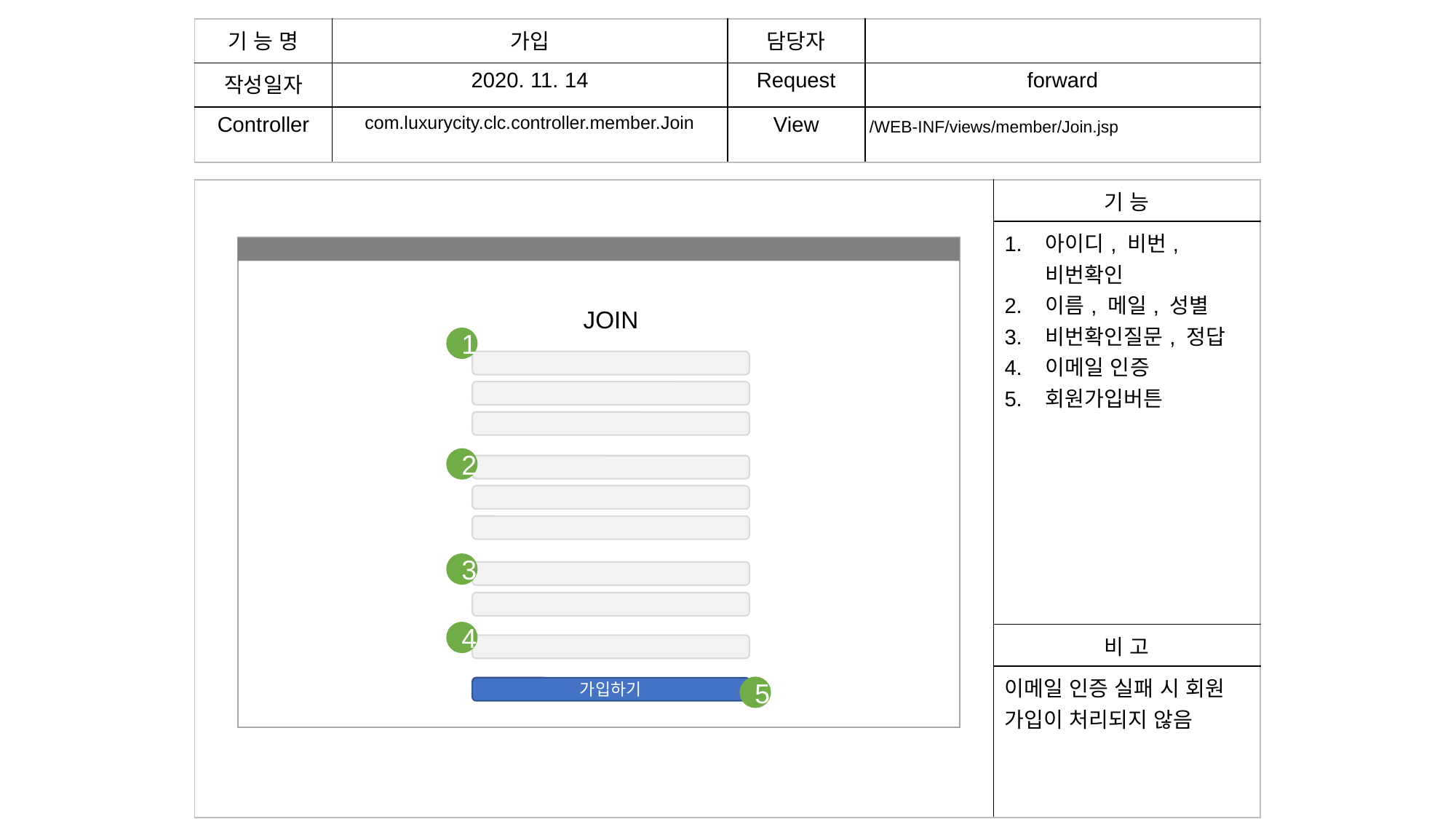

| 기 능 명 | 가입 | 담당자 |  |
| --- | --- | --- | --- |
| 작성일자 | 2020. 11. 14 | Request | forward |
| Controller | com.luxurycity.clc.controller.member.Join | View |  |
/WEB-INF/views/member/Join.jsp
|  | 기 능 |
| --- | --- |
|  | 아이디, 비번, 비번확인 이름, 메일, 성별 비번확인질문, 정답 이메일 인증 회원가입버튼 |
|  | 비 고 |
|  | 이메일 인증 실패 시 회원 가입이 처리되지 않음 |

JOIN
1

2

3

4

5
가입하기